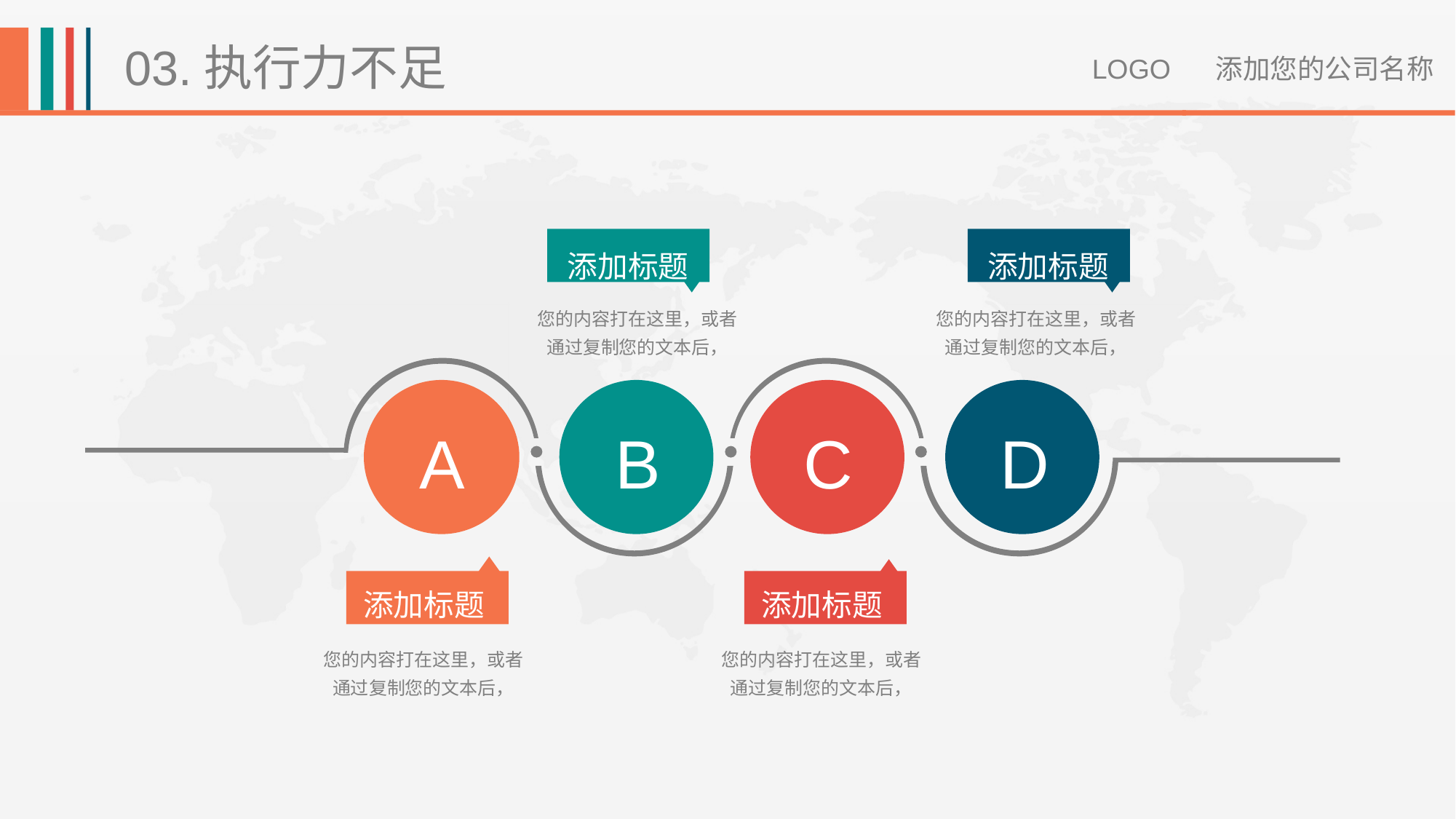

03.执行力不足
LOGO     添加您的公司名称

添加标题

添加标题
您的内容打在这里，或者通过复制您的文本后，
您的内容打在这里，或者通过复制您的文本后，

B

C

D

A

添加标题

添加标题
您的内容打在这里，或者通过复制您的文本后，
您的内容打在这里，或者通过复制您的文本后，